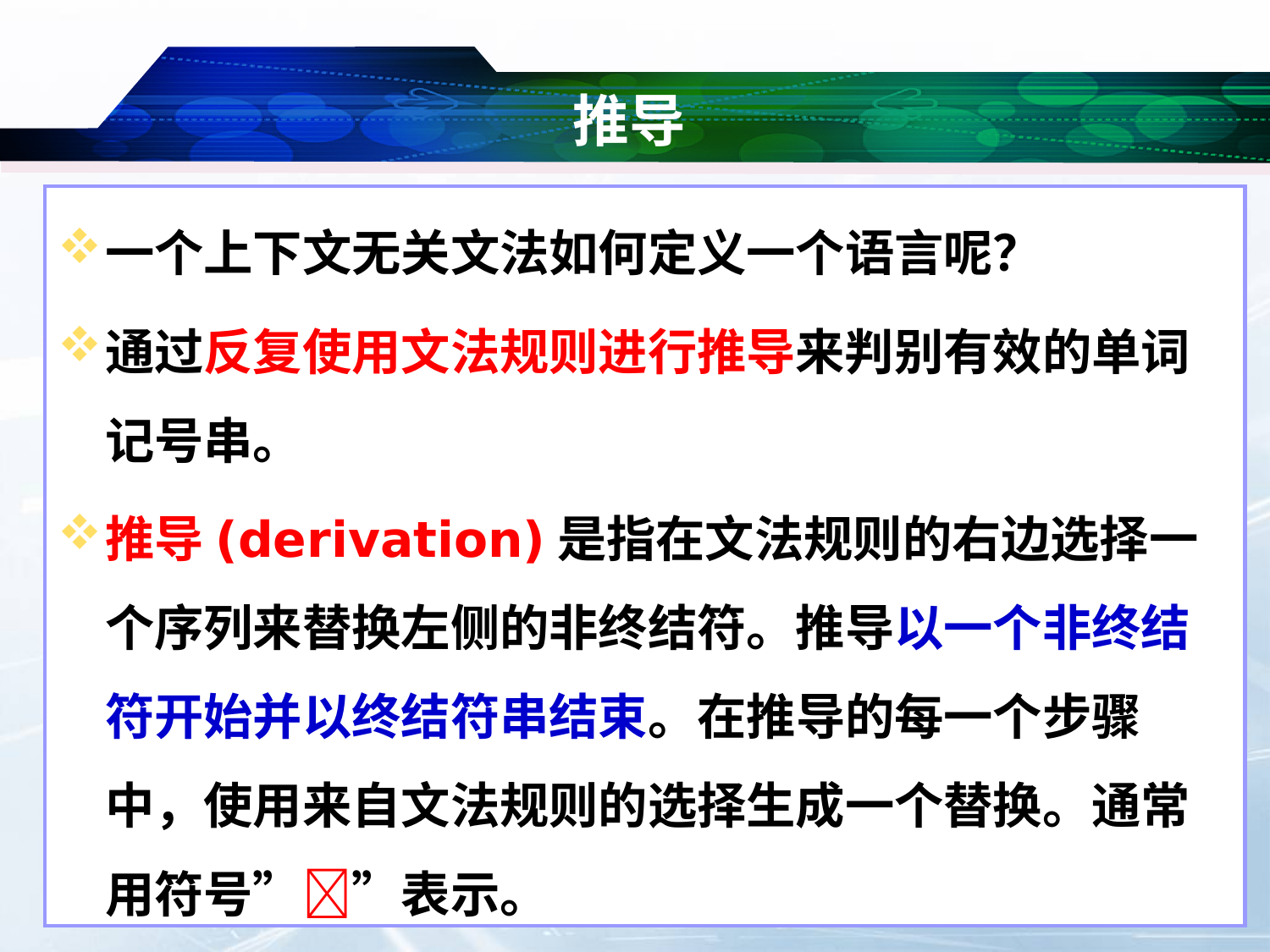

# 推导
一个上下文无关文法如何定义一个语言呢？
通过反复使用文法规则进行推导来判别有效的单词记号串。
推导(derivation)是指在文法规则的右边选择一个序列来替换左侧的非终结符。推导以一个非终结符开始并以终结符串结束。在推导的每一个步骤中，使用来自文法规则的选择生成一个替换。通常用符号”⇒”表示。